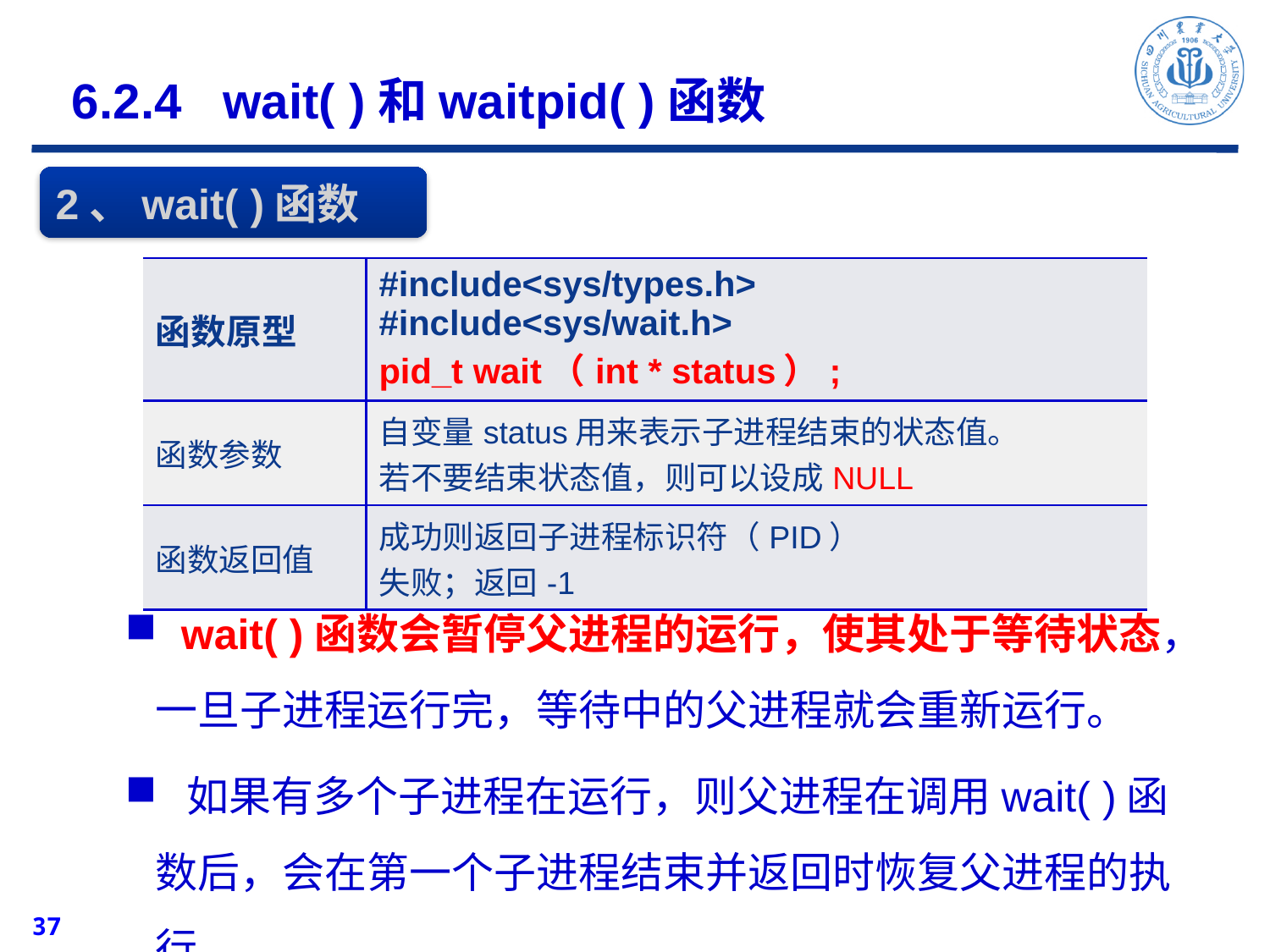

6.2.4   wait( )和waitpid( )函数
2、wait( )函数
| 函数原型 | #include<sys/types.h> #include<sys/wait.h> pid\_t wait（int \* status）; |
| --- | --- |
| 函数参数 | 自变量status用来表示子进程结束的状态值。 若不要结束状态值，则可以设成NULL |
| 函数返回值 | 成功则返回子进程标识符（PID） 失败；返回-1 |
  wait( )函数会暂停父进程的运行，使其处于等待状态，一旦子进程运行完，等待中的父进程就会重新运行。
  如果有多个子进程在运行，则父进程在调用wait( )函数后，会在第一个子进程结束并返回时恢复父进程的执行。